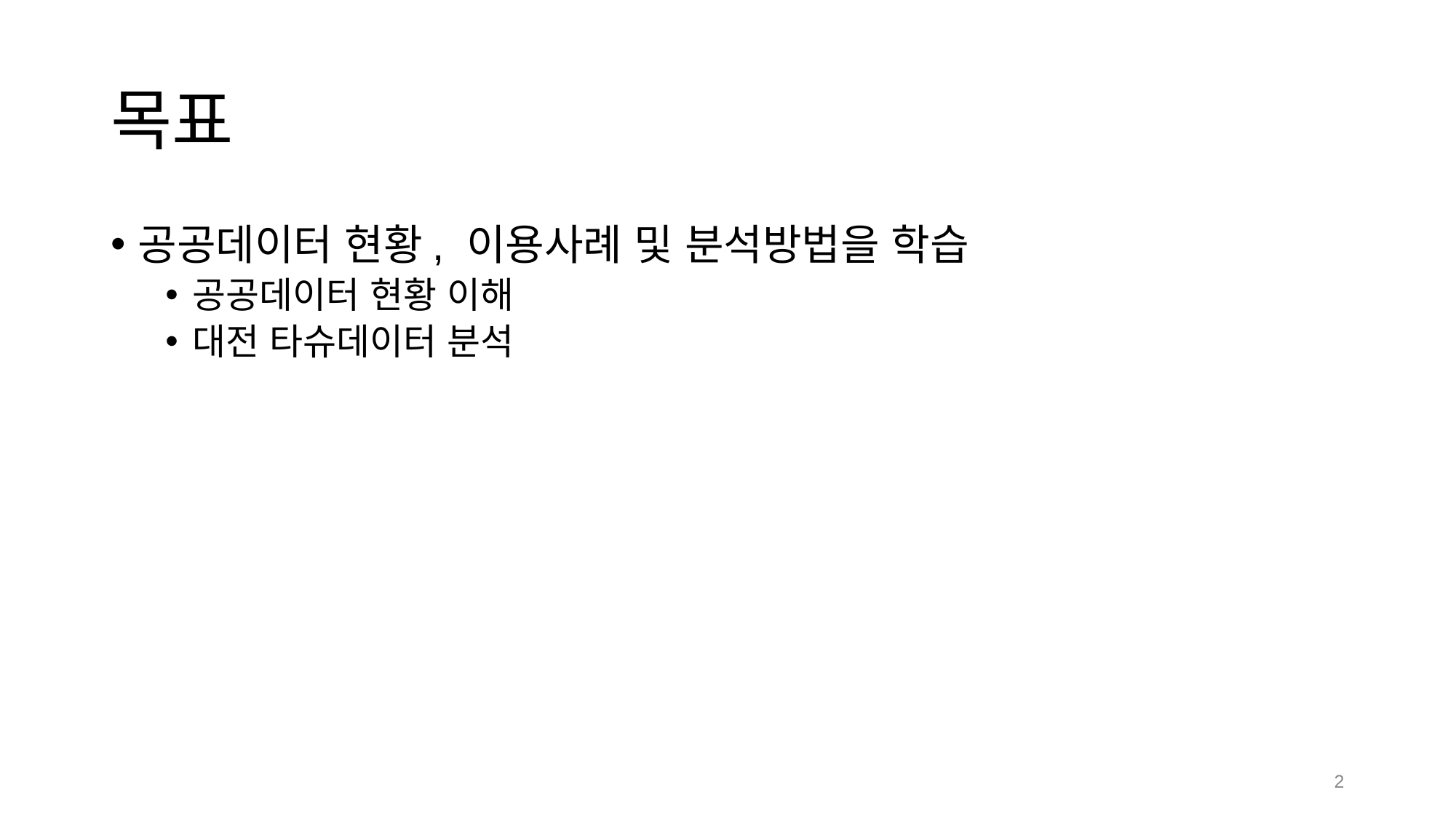

# 목표
공공데이터 현황, 이용사례 및 분석방법을 학습
공공데이터 현황 이해
대전 타슈데이터 분석
2